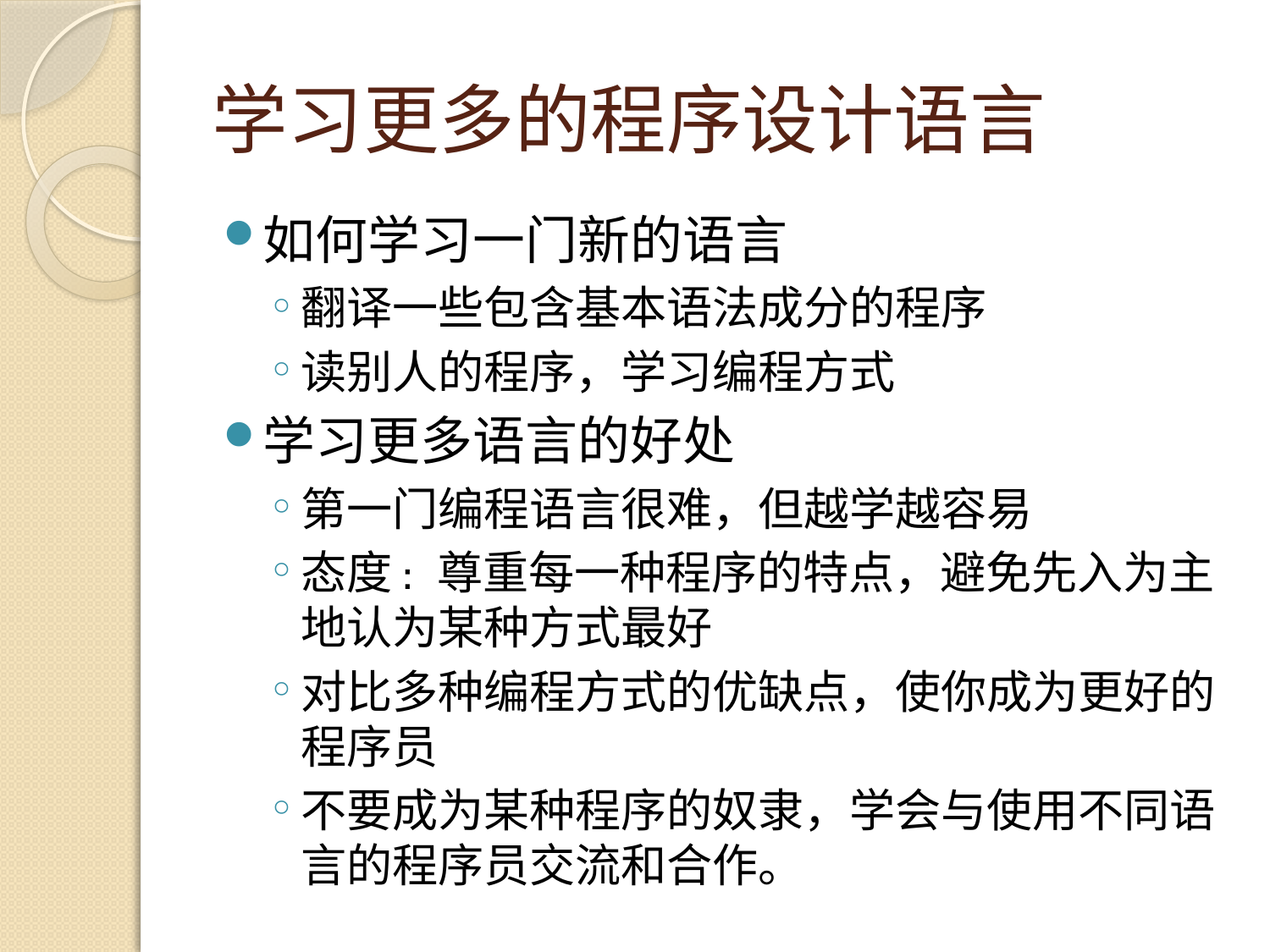

# 学习更多的程序设计语言
如何学习一门新的语言
翻译一些包含基本语法成分的程序
读别人的程序，学习编程方式
学习更多语言的好处
第一门编程语言很难，但越学越容易
态度: 尊重每一种程序的特点，避免先入为主地认为某种方式最好
对比多种编程方式的优缺点，使你成为更好的程序员
不要成为某种程序的奴隶，学会与使用不同语言的程序员交流和合作。